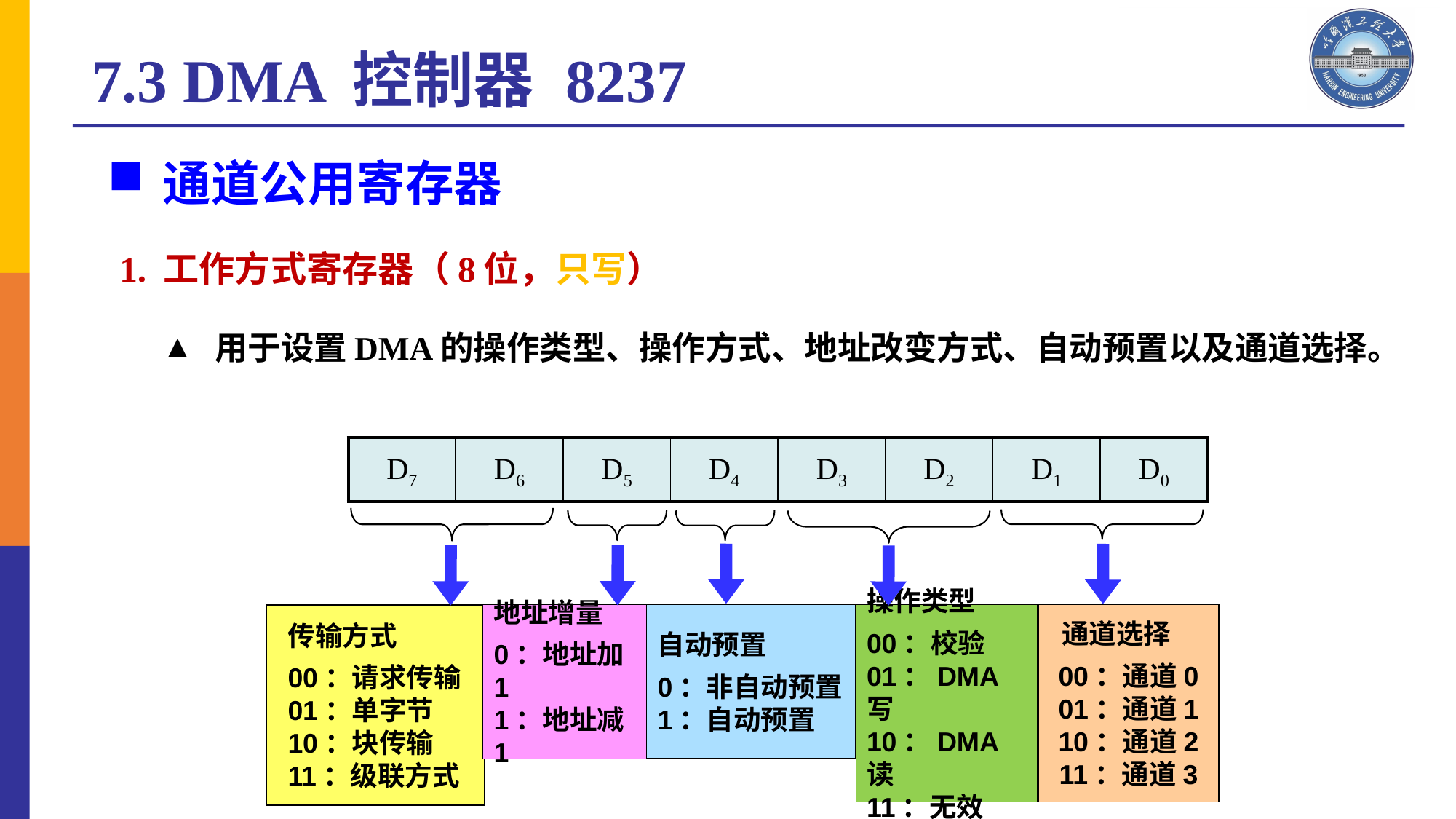

7.3 DMA 控制器 8237
通道公用寄存器
1. 工作方式寄存器（8位，只写）
 用于设置DMA的操作类型、操作方式、地址改变方式、自动预置以及通道选择。
| D7 | D6 | D5 | D4 | D3 | D2 | D1 | D0 |
| --- | --- | --- | --- | --- | --- | --- | --- |

传输方式
00：请求传输
01：单字节
10：块传输
11：级联方式

 通道选择
00：通道0
01：通道1
10：通道2
11：通道3

地址增量
0：地址加1
1：地址减1

自动预置
0：非自动预置
1：自动预置

操作类型
00：校验
01：DMA写
10：DMA读
11：无效